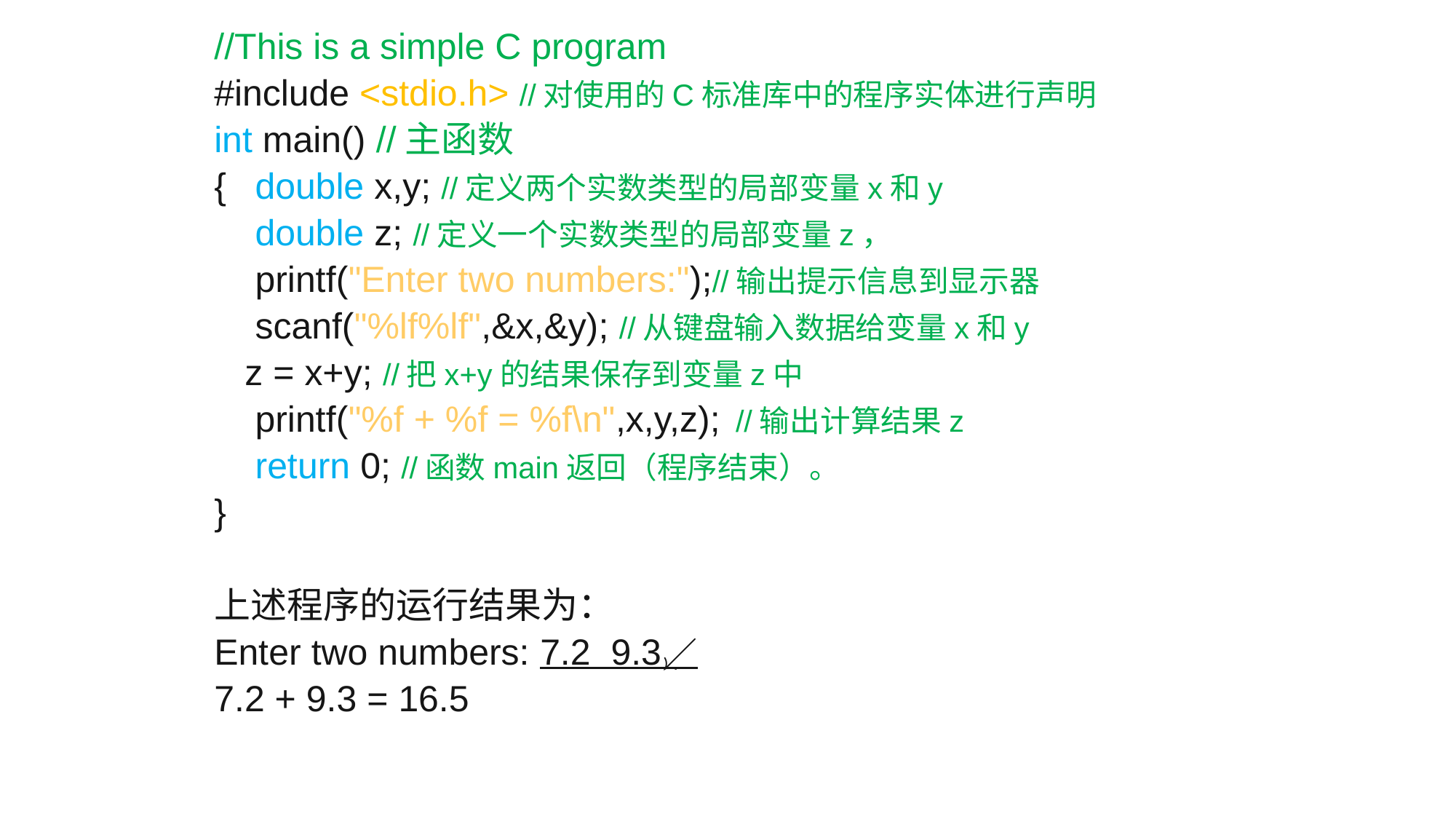

//This is a simple C program
#include <stdio.h> //对使用的C标准库中的程序实体进行声明
int main() //主函数
{	double x,y; //定义两个实数类型的局部变量x和y
	double z; //定义一个实数类型的局部变量z，
	printf("Enter two numbers:");//输出提示信息到显示器
	scanf("%lf%lf",&x,&y); //从键盘输入数据给变量x和y
   z = x+y; //把x+y的结果保存到变量z中
	printf("%f + %f = %f\n",x,y,z);  //输出计算结果z
	return 0; //函数main返回（程序结束）。
}

上述程序的运行结果为：
Enter two numbers: 7.2  9.3↙
7.2 + 9.3 = 16.5
53